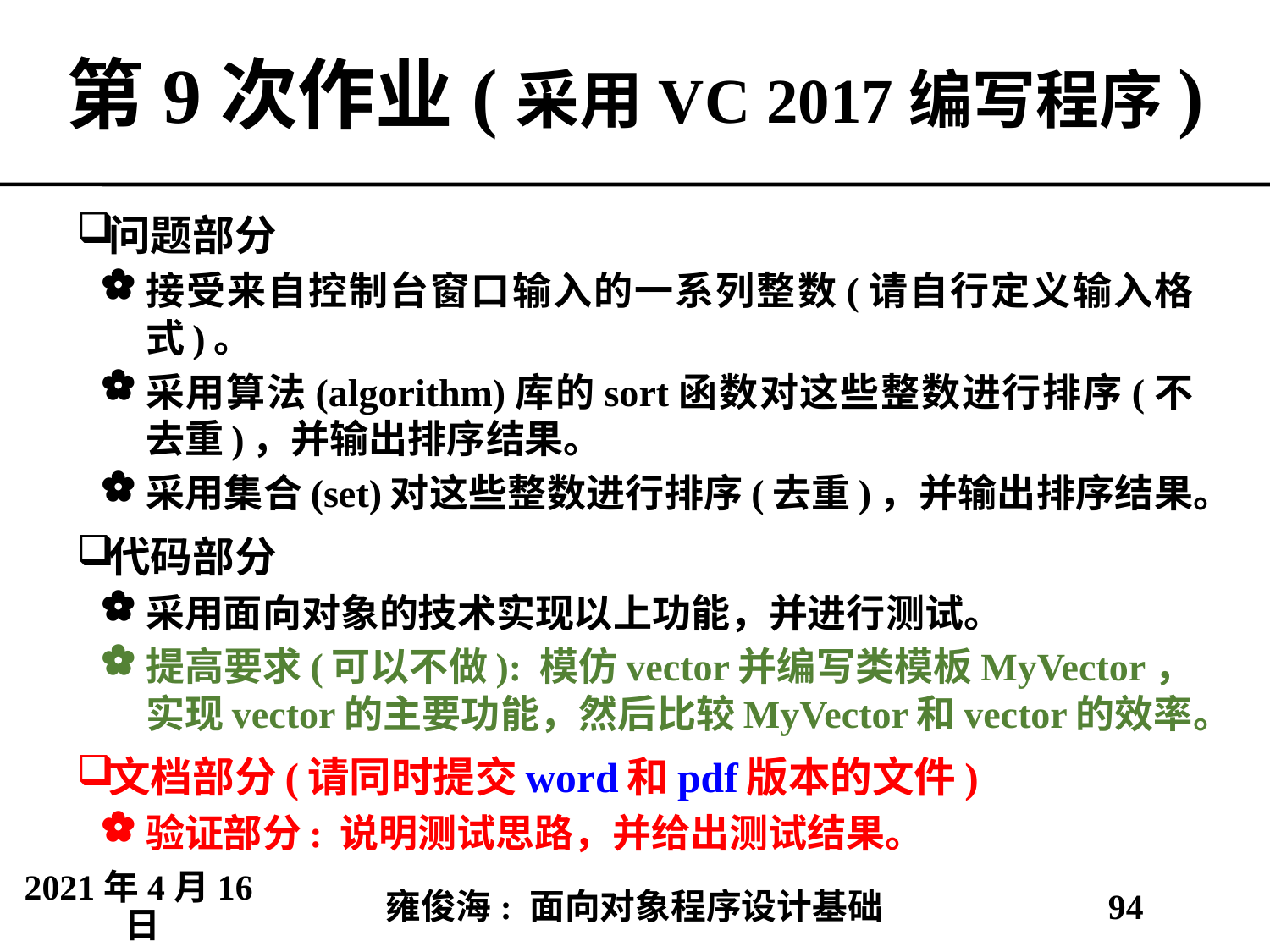

# 第9次作业(采用VC 2017编写程序)

问题部分
接受来自控制台窗口输入的一系列整数(请自行定义输入格式)。
采用算法(algorithm)库的sort函数对这些整数进行排序(不去重)，并输出排序结果。
采用集合(set)对这些整数进行排序(去重)，并输出排序结果。
代码部分
采用面向对象的技术实现以上功能，并进行测试。
提高要求(可以不做): 模仿vector并编写类模板MyVector，实现vector的主要功能，然后比较MyVector和vector的效率。
文档部分(请同时提交word和pdf版本的文件)
验证部分: 说明测试思路，并给出测试结果。
2021年4月16日
雍俊海: 面向对象程序设计基础
94